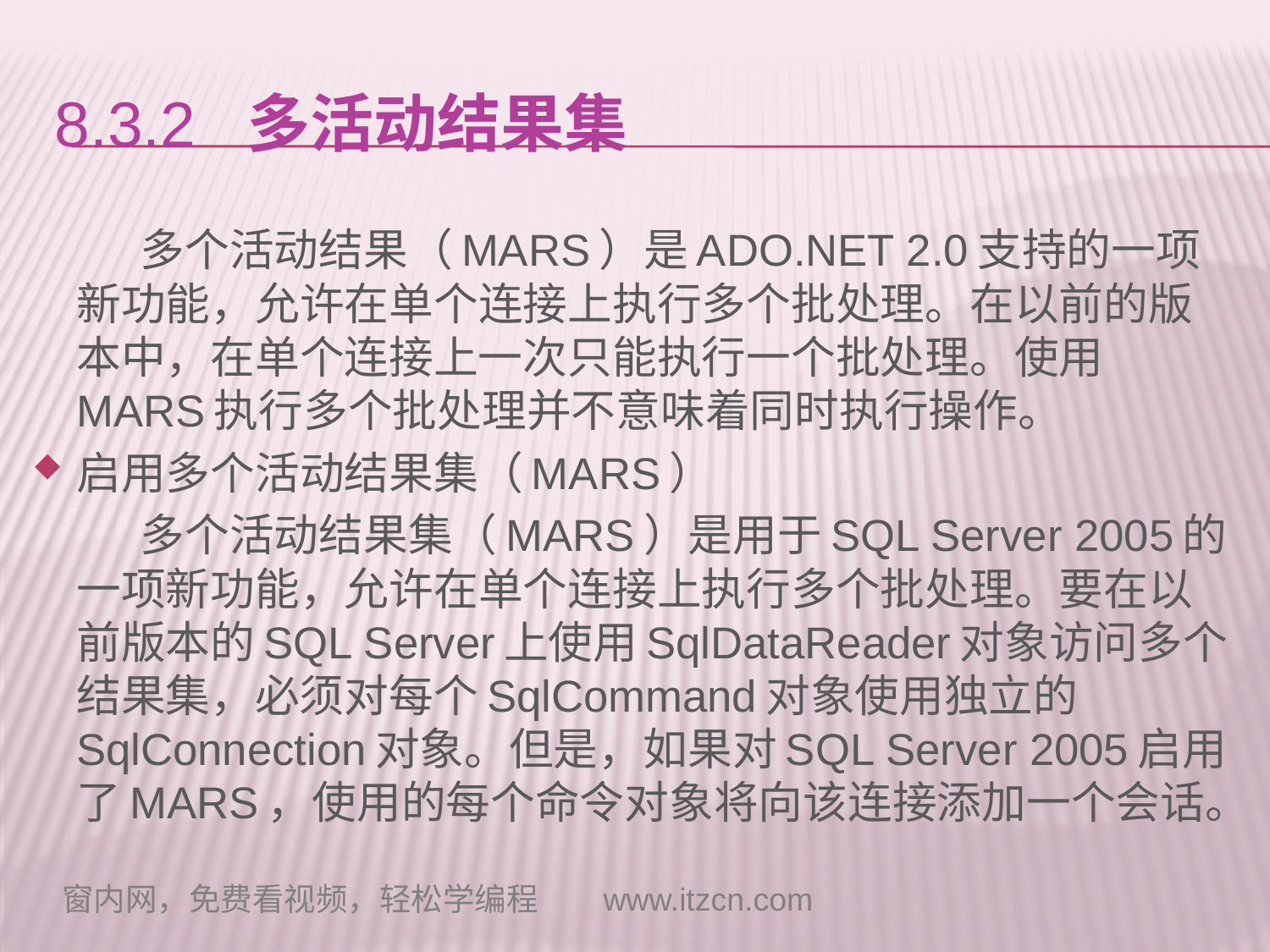

# 8.3.2  多活动结果集
          多个活动结果（MARS）是ADO.NET 2.0支持的一项新功能，允许在单个连接上执行多个批处理。在以前的版本中，在单个连接上一次只能执行一个批处理。使用MARS执行多个批处理并不意味着同时执行操作。
启用多个活动结果集（MARS）
          多个活动结果集（MARS）是用于SQL Server 2005的一项新功能，允许在单个连接上执行多个批处理。要在以前版本的SQL Server上使用SqlDataReader对象访问多个结果集，必须对每个SqlCommand对象使用独立的SqlConnection对象。但是，如果对SQL Server 2005启用了MARS，使用的每个命令对象将向该连接添加一个会话。